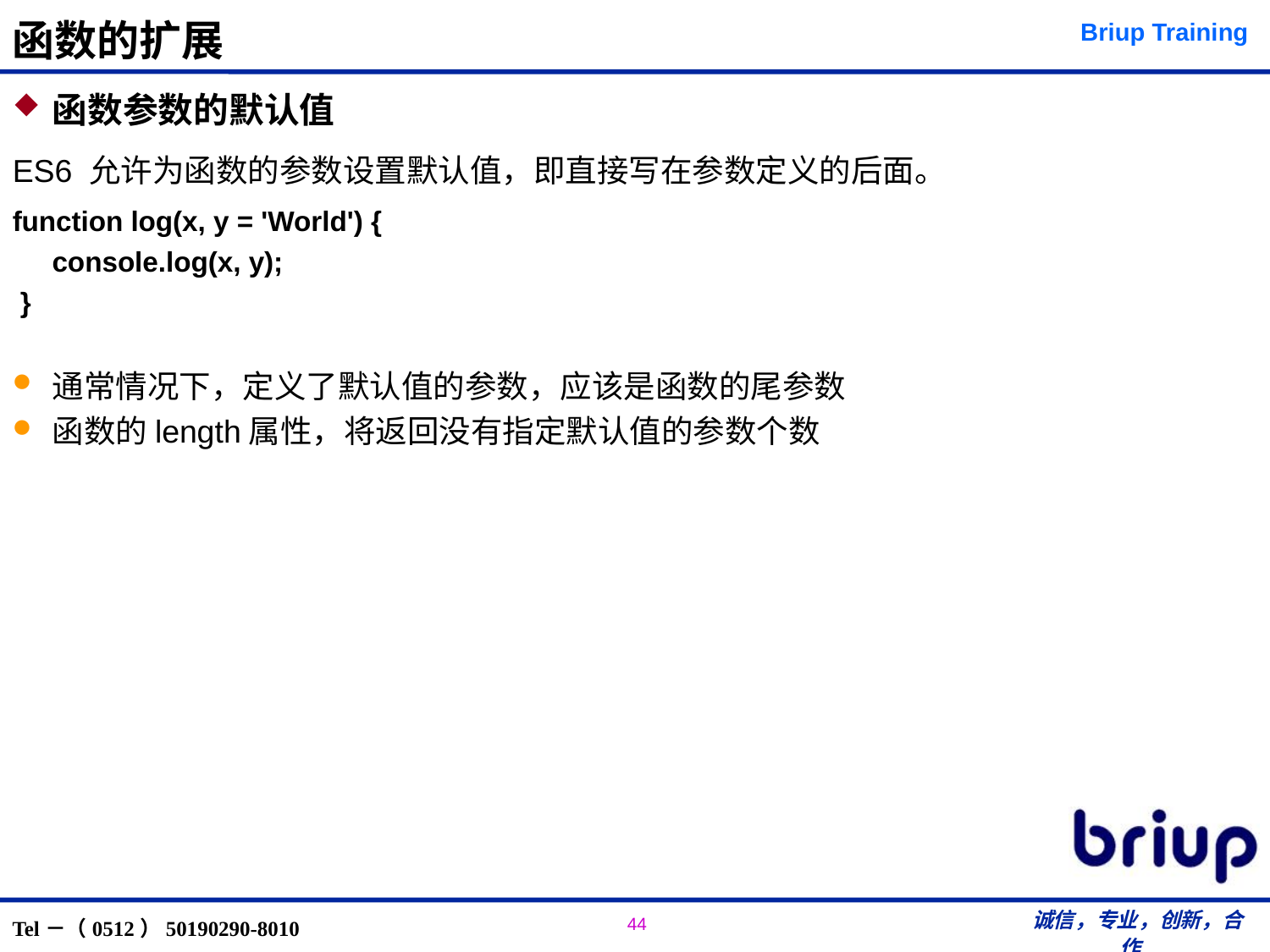

# 函数的扩展
函数参数的默认值
ES6 允许为函数的参数设置默认值，即直接写在参数定义的后面。
function log(x, y = 'World') {
	console.log(x, y);
 }

通常情况下，定义了默认值的参数，应该是函数的尾参数
函数的length属性，将返回没有指定默认值的参数个数